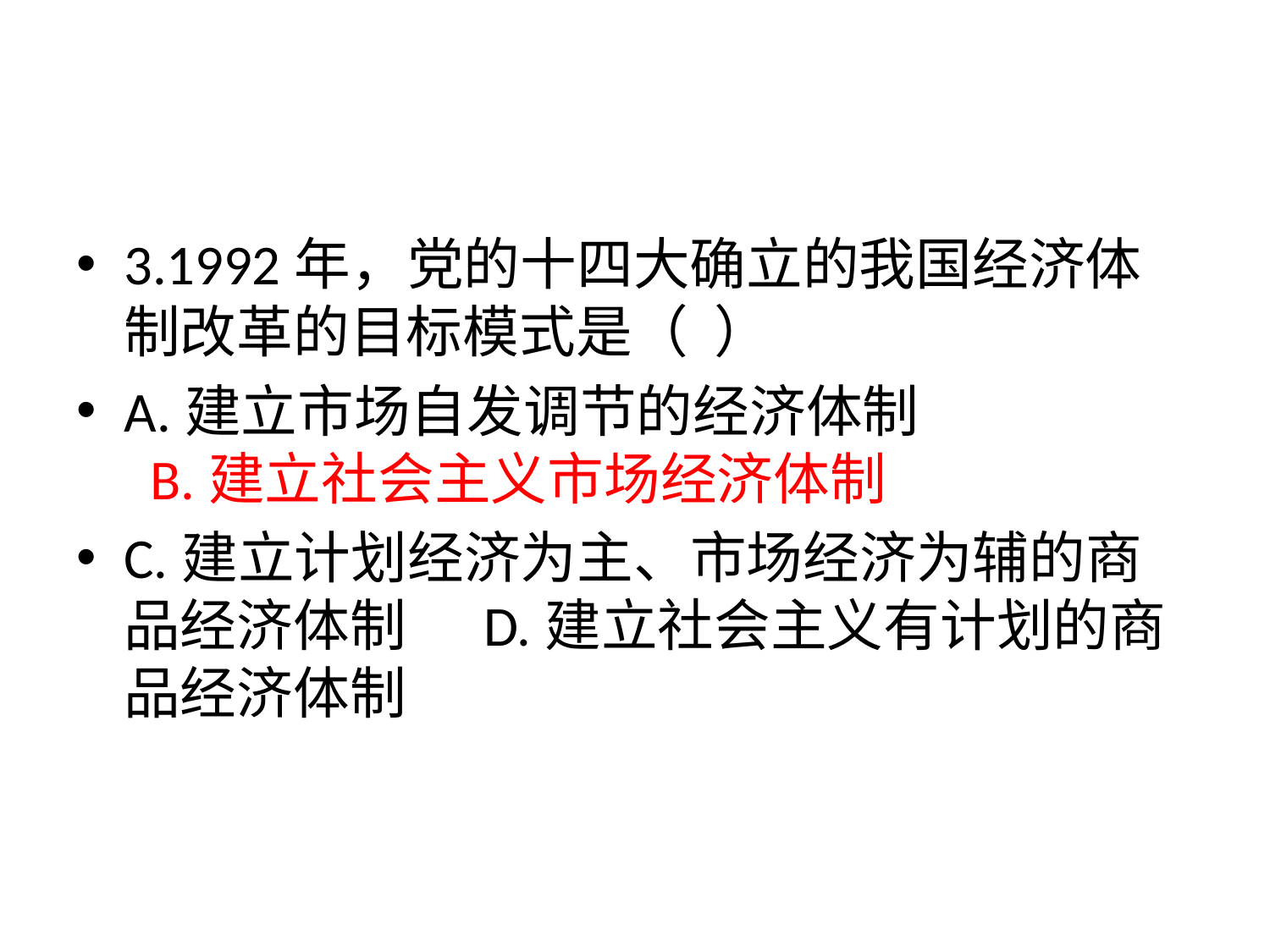

#
3.1992年，党的十四大确立的我国经济体制改革的目标模式是（  ）
A.建立市场自发调节的经济体制                       B.建立社会主义市场经济体制
C.建立计划经济为主、市场经济为辅的商品经济体制     D.建立社会主义有计划的商品经济体制